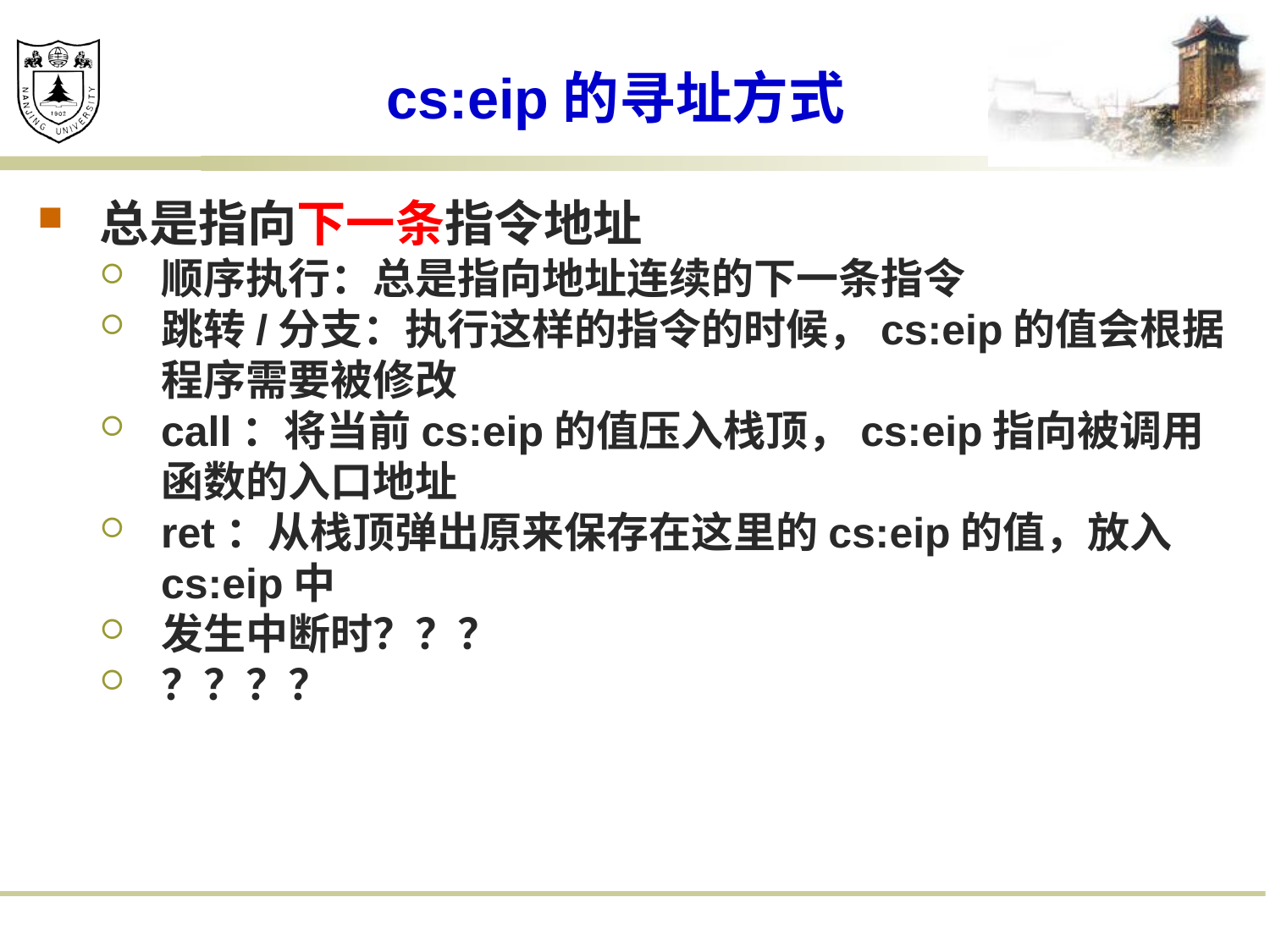

# cs:eip的寻址方式
总是指向下一条指令地址
顺序执行：总是指向地址连续的下一条指令
跳转/分支：执行这样的指令的时候，cs:eip的值会根据程序需要被修改
call：将当前cs:eip的值压入栈顶，cs:eip指向被调用函数的入口地址
ret：从栈顶弹出原来保存在这里的cs:eip的值，放入cs:eip中
发生中断时？？？
？？？？

173